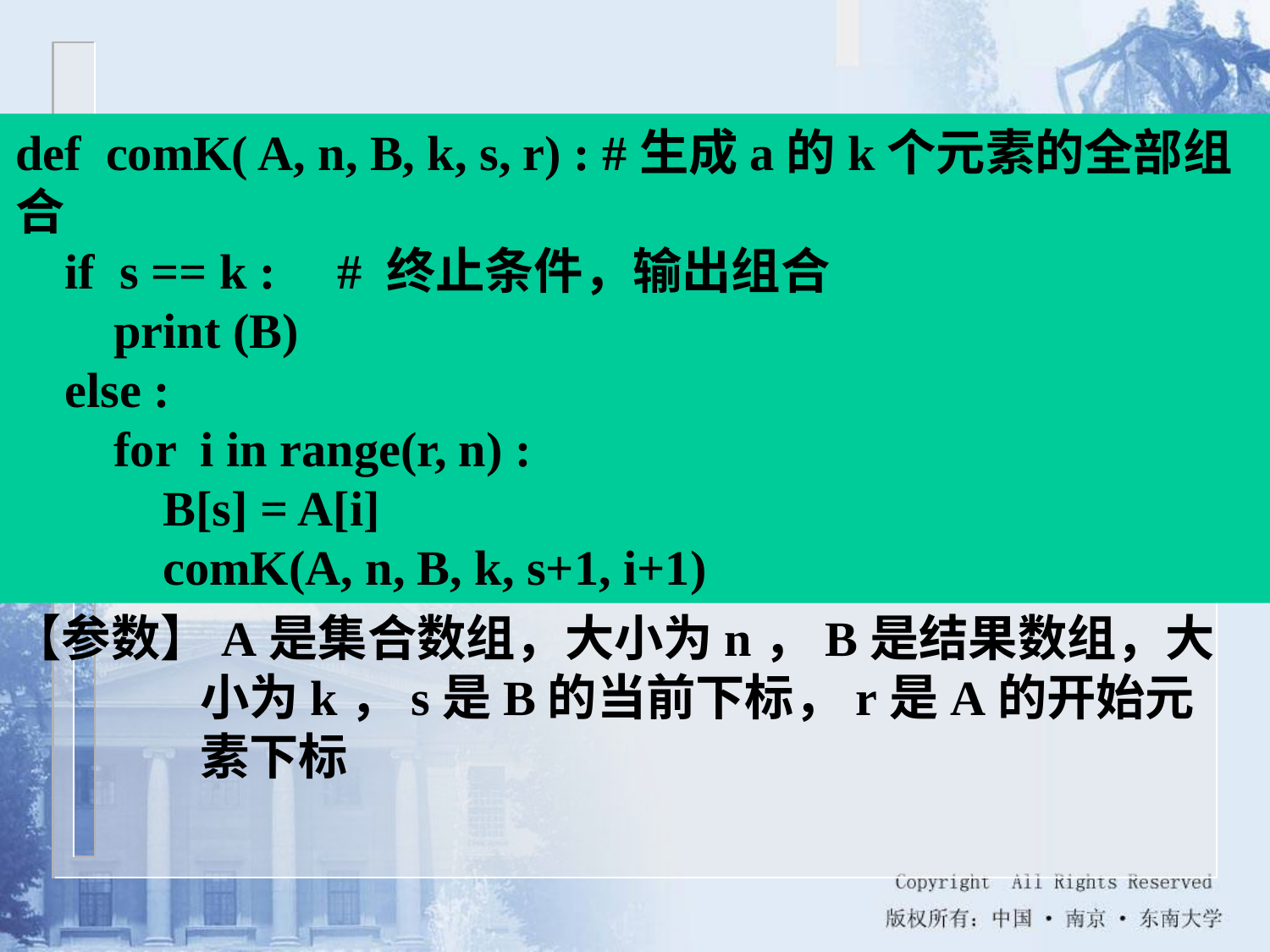

def  comK( A, n, B, k, s, r) : #生成a的k个元素的全部组合
    if  s == k :     # 终止条件，输出组合
        print (B)
    else :
        for  i in range(r, n) :
            B[s] = A[i]
            comK(A, n, B, k, s+1, i+1)
【参数】A是集合数组，大小为n，B是结果数组，大小为k，s是B的当前下标，r是A的开始元素下标